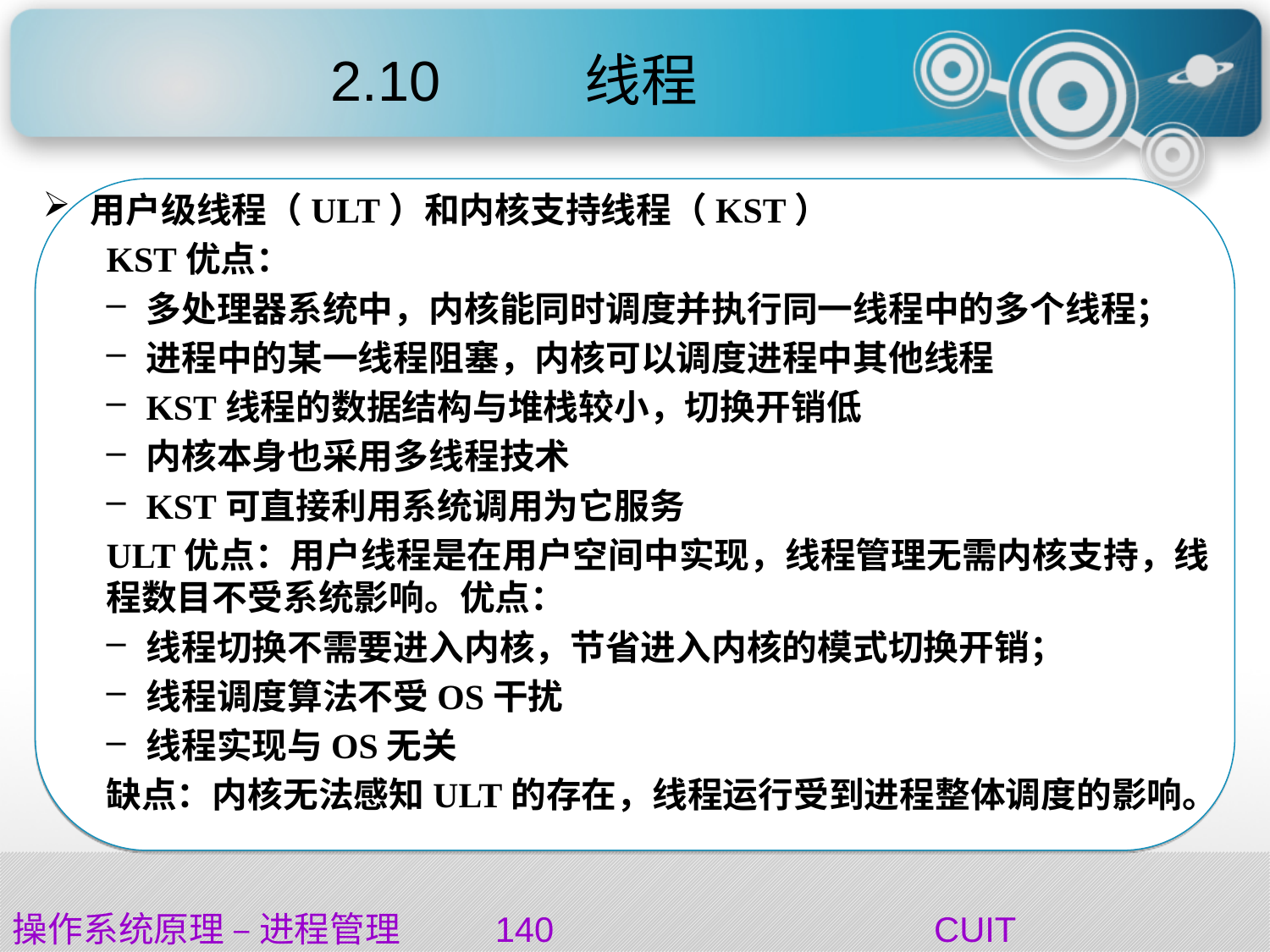

# 2.10		线程
用户级线程（ULT）和内核支持线程（KST）
KST优点：
多处理器系统中，内核能同时调度并执行同一线程中的多个线程；
进程中的某一线程阻塞，内核可以调度进程中其他线程
KST线程的数据结构与堆栈较小，切换开销低
内核本身也采用多线程技术
KST可直接利用系统调用为它服务
ULT优点：用户线程是在用户空间中实现，线程管理无需内核支持，线程数目不受系统影响。优点：
线程切换不需要进入内核，节省进入内核的模式切换开销；
线程调度算法不受OS干扰
线程实现与OS无关
缺点：内核无法感知ULT的存在，线程运行受到进程整体调度的影响。